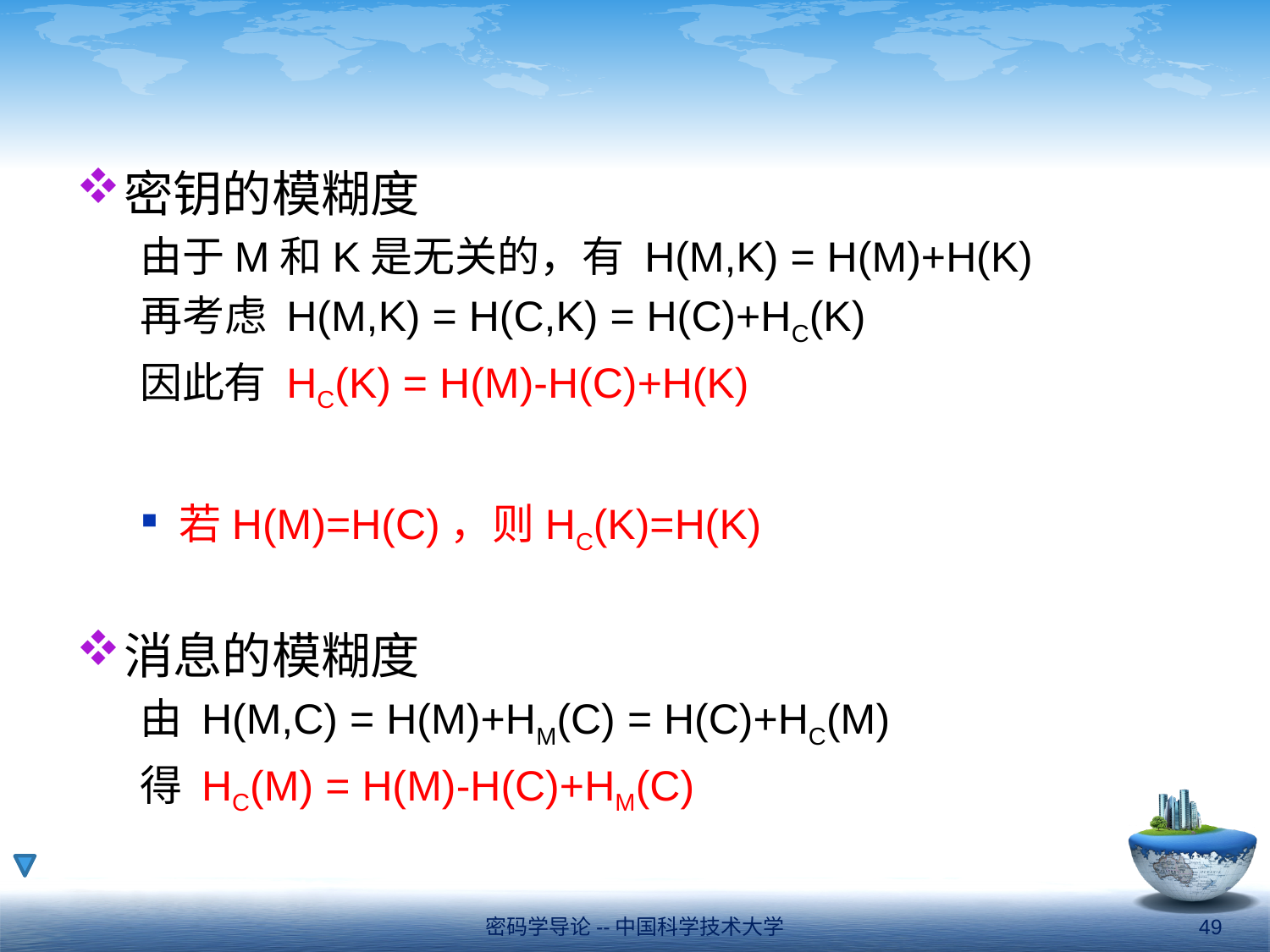

#
密钥的模糊度
由于M和K是无关的，有 H(M,K) = H(M)+H(K)
再考虑 H(M,K) = H(C,K) = H(C)+HC(K)
因此有 HC(K) = H(M)-H(C)+H(K)

若H(M)=H(C)，则HC(K)=H(K)

消息的模糊度
由 H(M,C) = H(M)+HM(C) = H(C)+HC(M)
得 HC(M) = H(M)-H(C)+HM(C)

密码学导论--中国科学技术大学
49